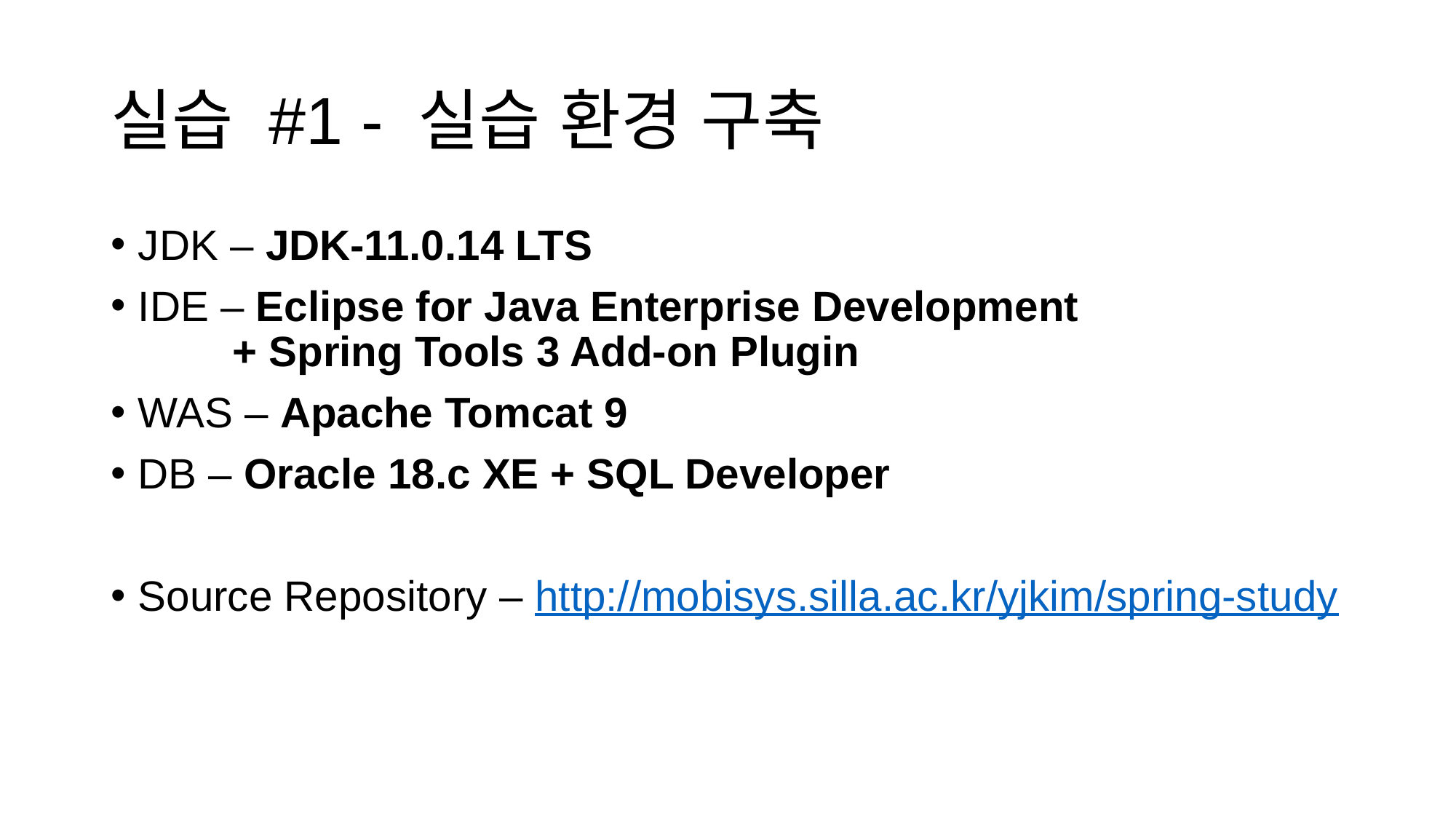

# 실습 #1 - 실습 환경 구축
JDK – JDK-11.0.14 LTS
IDE – Eclipse for Java Enterprise Development
        + Spring Tools 3 Add-on Plugin
WAS – Apache Tomcat 9
DB – Oracle 18.c XE + SQL Developer

Source Repository – http://mobisys.silla.ac.kr/yjkim/spring-study